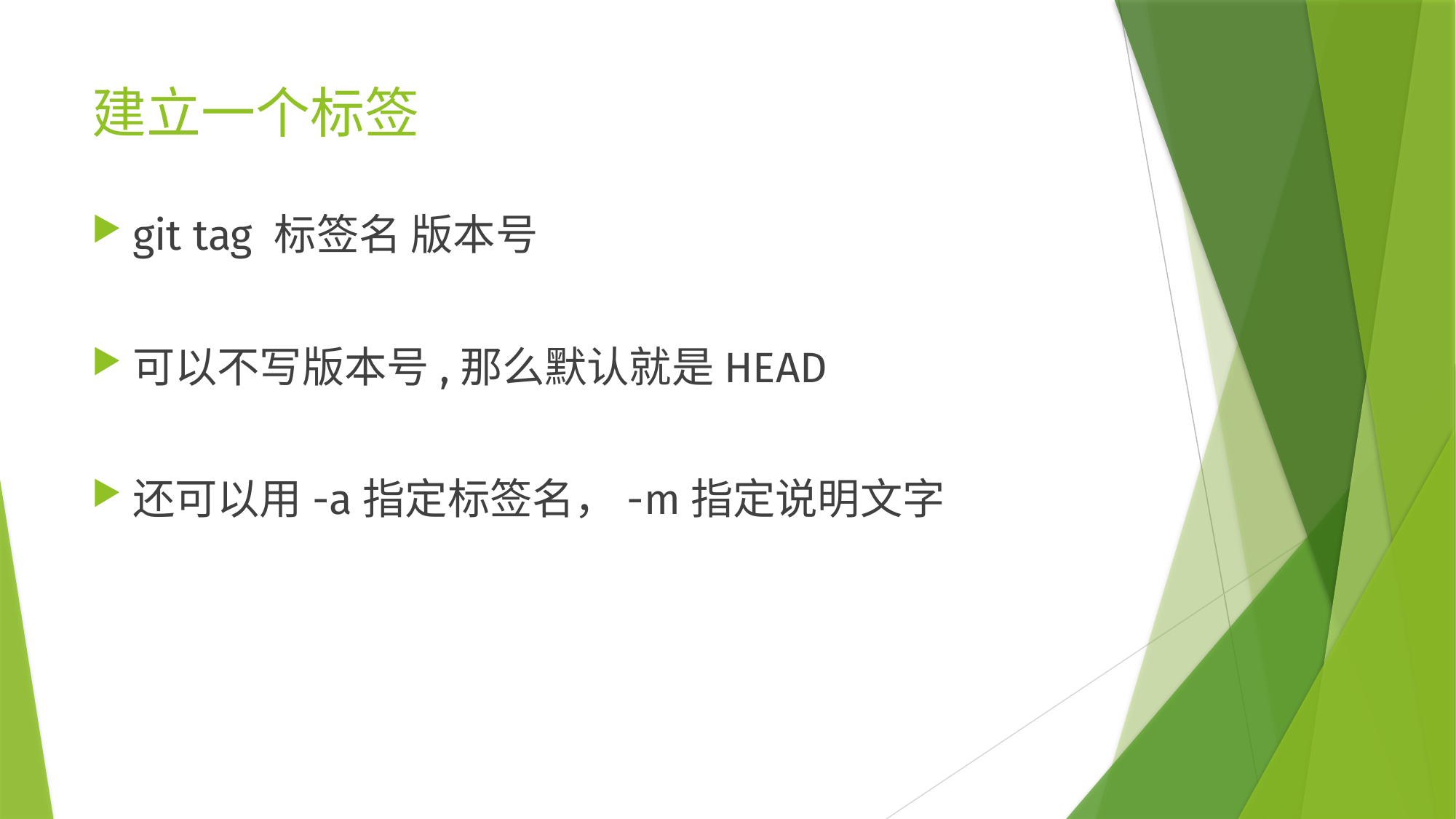

# 建立一个标签
git tag 标签名 版本号

可以不写版本号,那么默认就是HEAD

还可以用-a指定标签名，-m指定说明文字